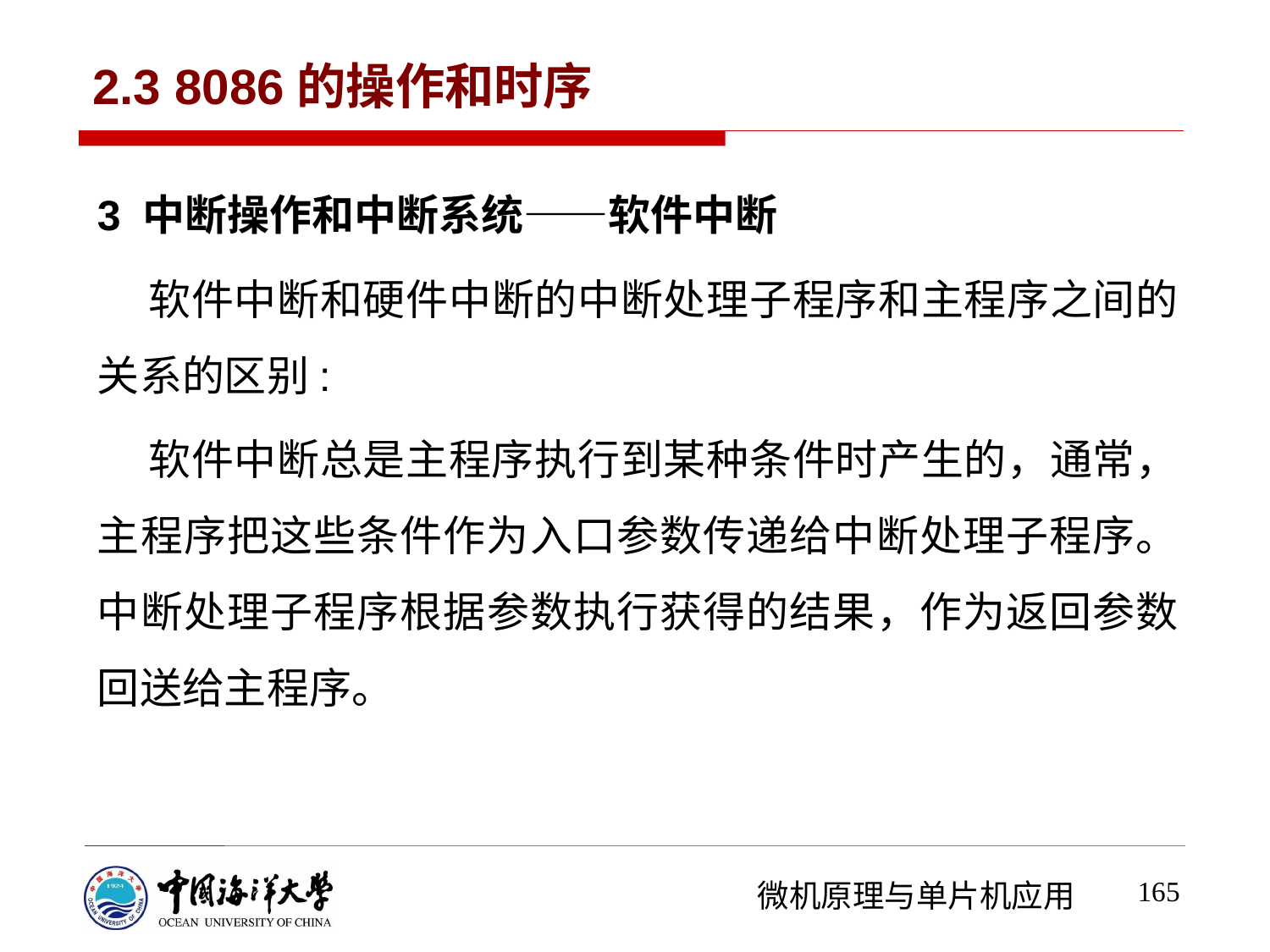

# 2.3 8086的操作和时序
3 中断操作和中断系统——软件中断
    软件中断和硬件中断的中断处理子程序和主程序之间的关系的区别:
    软件中断总是主程序执行到某种条件时产生的，通常，主程序把这些条件作为入口参数传递给中断处理子程序。中断处理子程序根据参数执行获得的结果，作为返回参数回送给主程序。
165